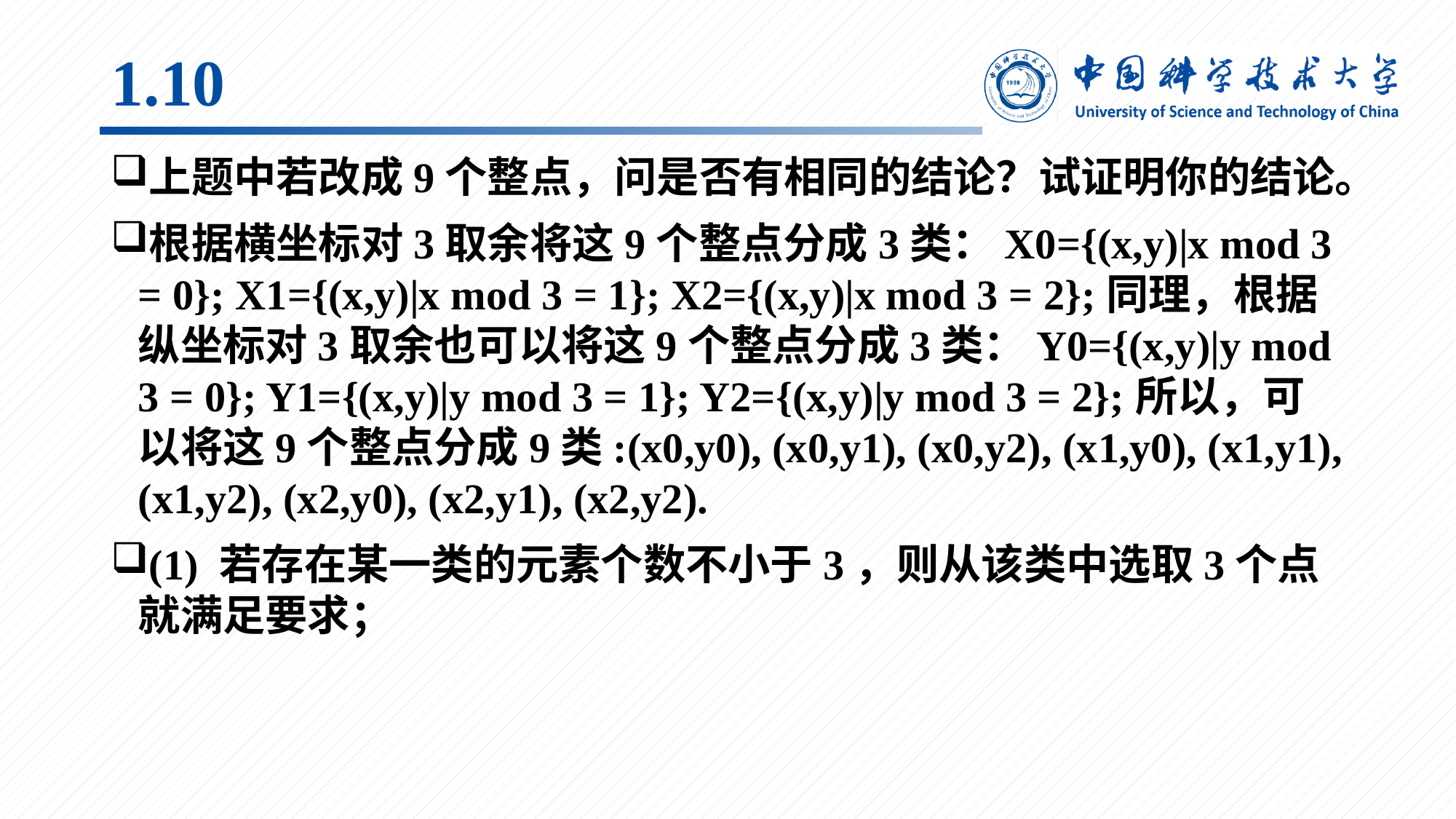

# 1.10
上题中若改成9个整点，问是否有相同的结论？试证明你的结论。
根据横坐标对3取余将这9个整点分成3类：X0={(x,y)|x mod 3 = 0}; X1={(x,y)|x mod 3 = 1}; X2={(x,y)|x mod 3 = 2};同理，根据纵坐标对3取余也可以将这9个整点分成3类：Y0={(x,y)|y mod 3 = 0}; Y1={(x,y)|y mod 3 = 1}; Y2={(x,y)|y mod 3 = 2};所以，可以将这9个整点分成9类:(x0,y0), (x0,y1), (x0,y2), (x1,y0), (x1,y1), (x1,y2), (x2,y0), (x2,y1), (x2,y2).
(1) 若存在某一类的元素个数不小于3，则从该类中选取3个点就满足要求；